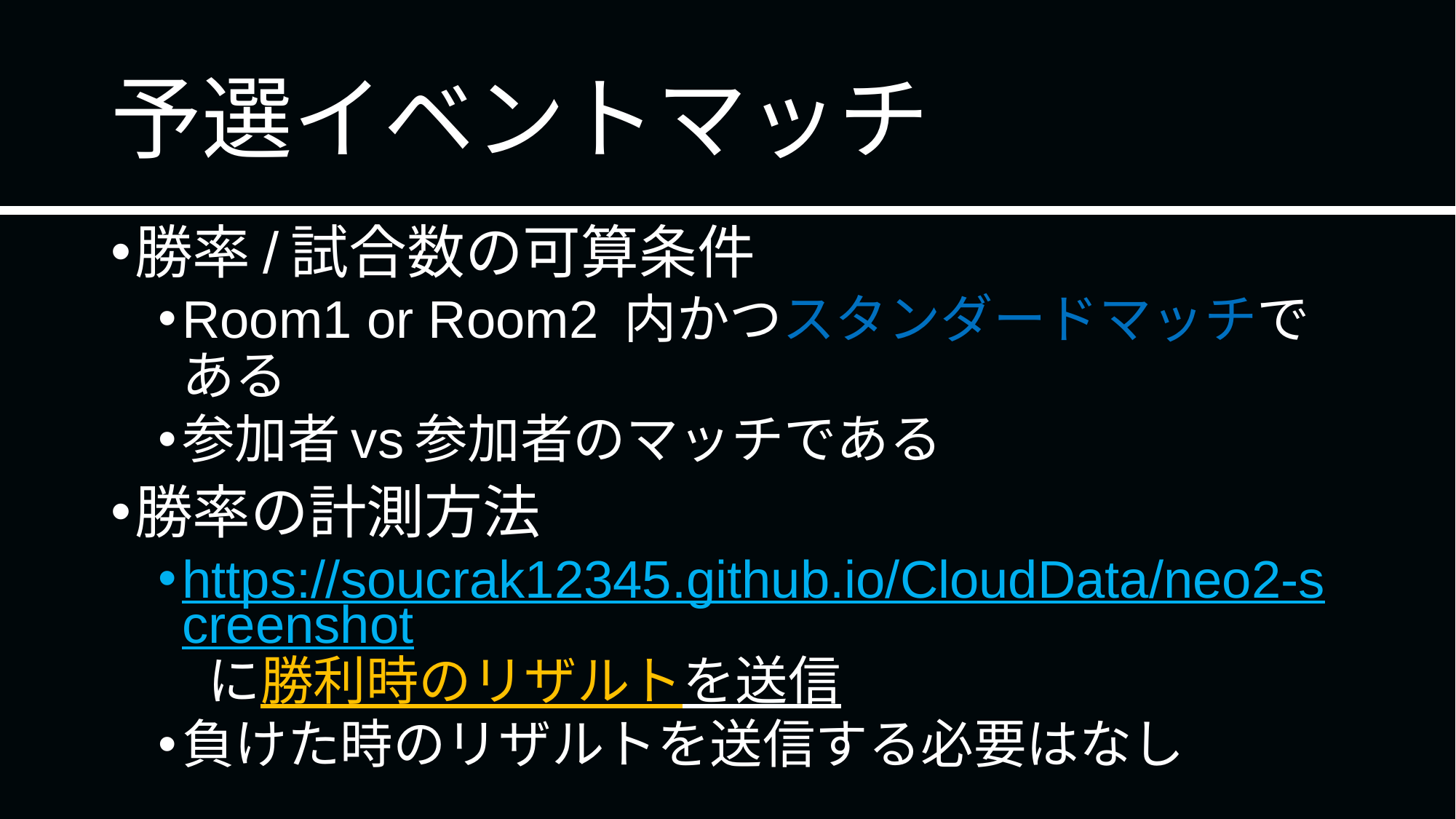

# 予選イベントマッチ
勝率/試合数の可算条件
Room1 or Room2 内かつスタンダードマッチである
参加者vs参加者のマッチである
勝率の計測方法
https://soucrak12345.github.io/CloudData/neo2-screenshot に勝利時のリザルトを送信
負けた時のリザルトを送信する必要はなし